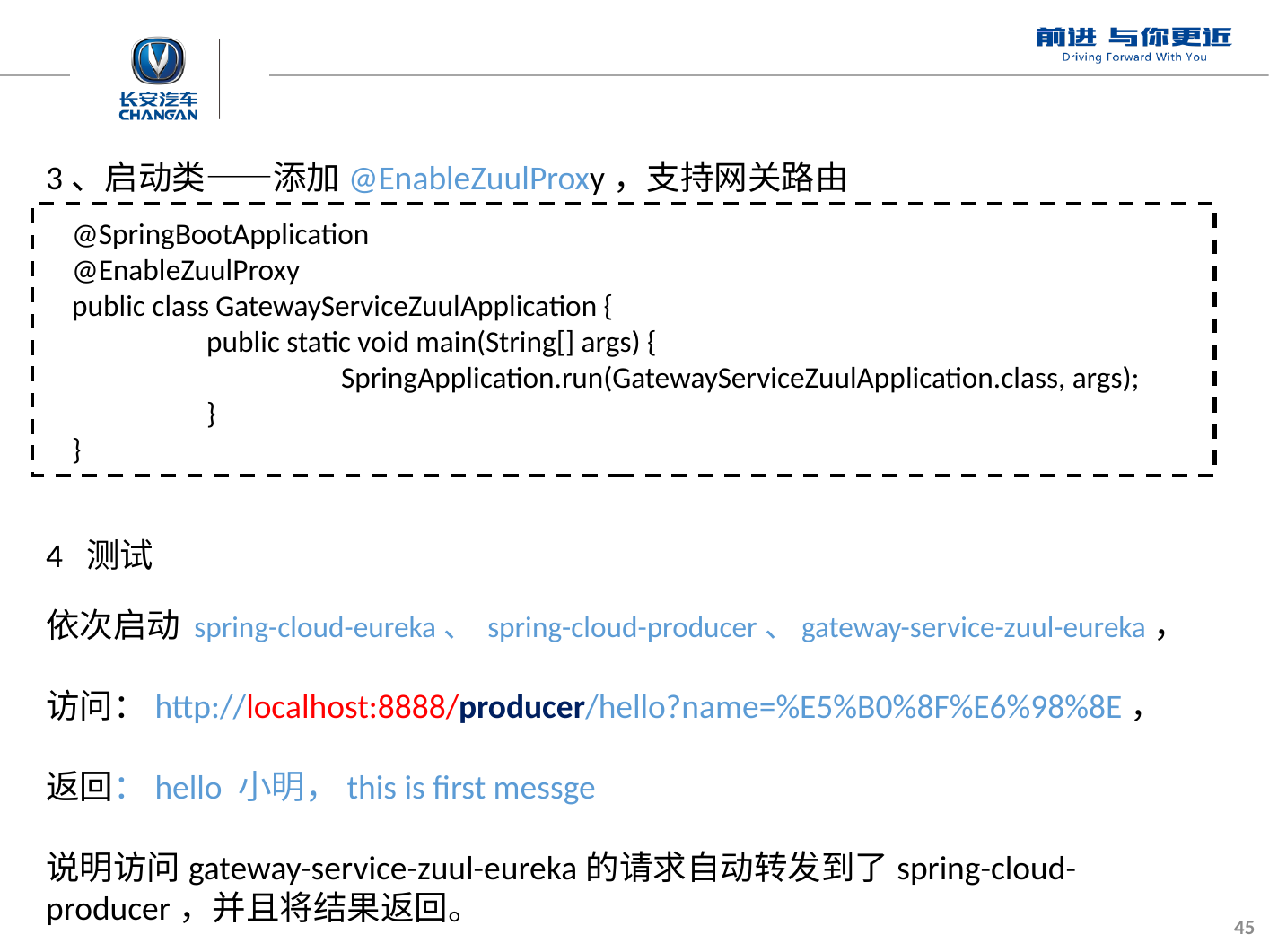

3、启动类——添加@EnableZuulProxy，支持网关路由

@SpringBootApplication
@EnableZuulProxy
public class GatewayServiceZuulApplication {
	public static void main(String[] args) {
		SpringApplication.run(GatewayServiceZuulApplication.class, args);
	}
}
4  测试
依次启动 spring-cloud-eureka、 spring-cloud-producer、gateway-service-zuul-eureka，

访问：http://localhost:8888/producer/hello?name=%E5%B0%8F%E6%98%8E，

返回：hello 小明，this is first messge

说明访问gateway-service-zuul-eureka的请求自动转发到了spring-cloud-producer，并且将结果返回。